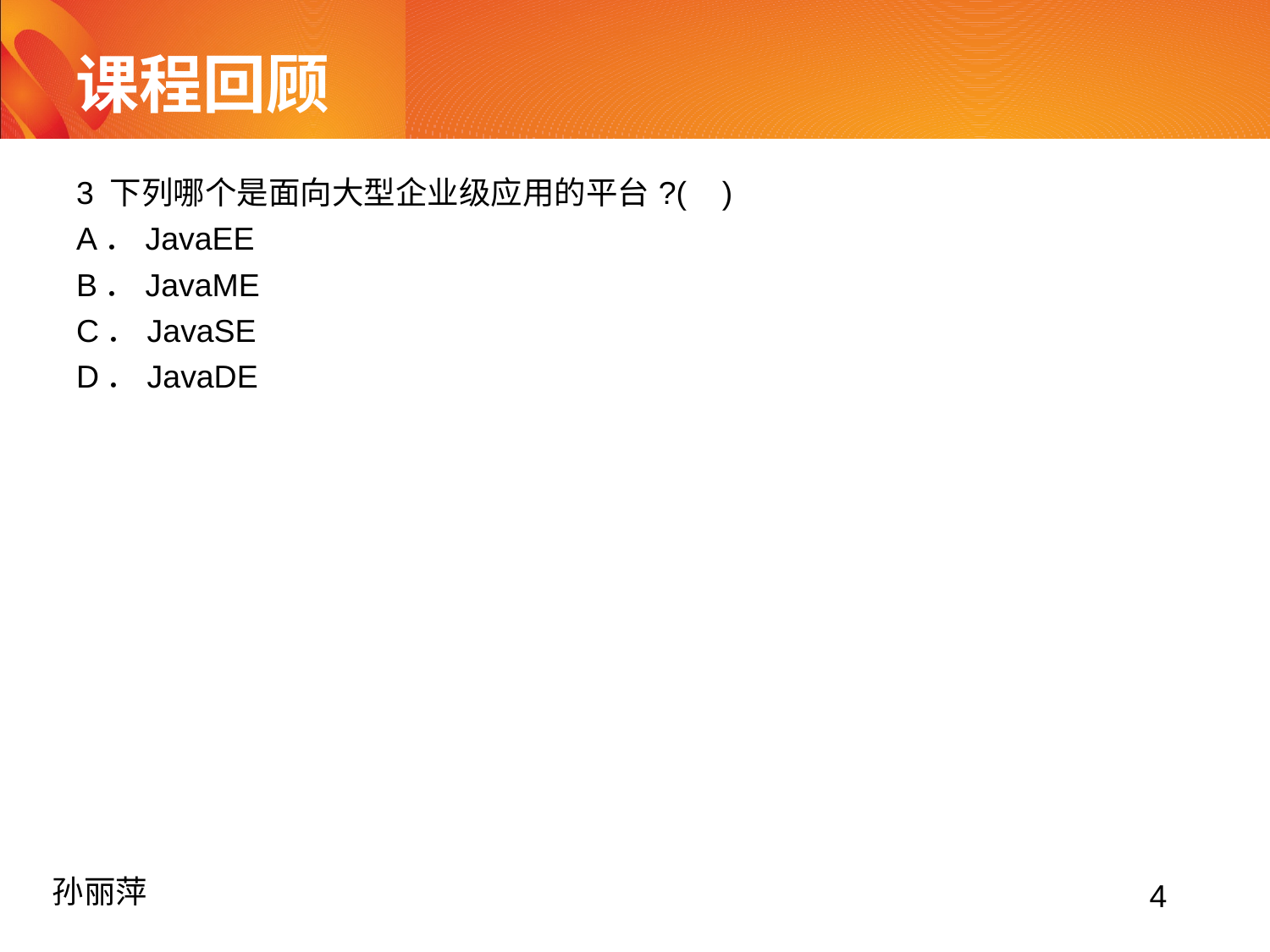

# 课程回顾
| 3 下列哪个是面向大型企业级应用的平台?( ) A．JavaEE B．JavaME C．JavaSE D．JavaDE |
| --- |